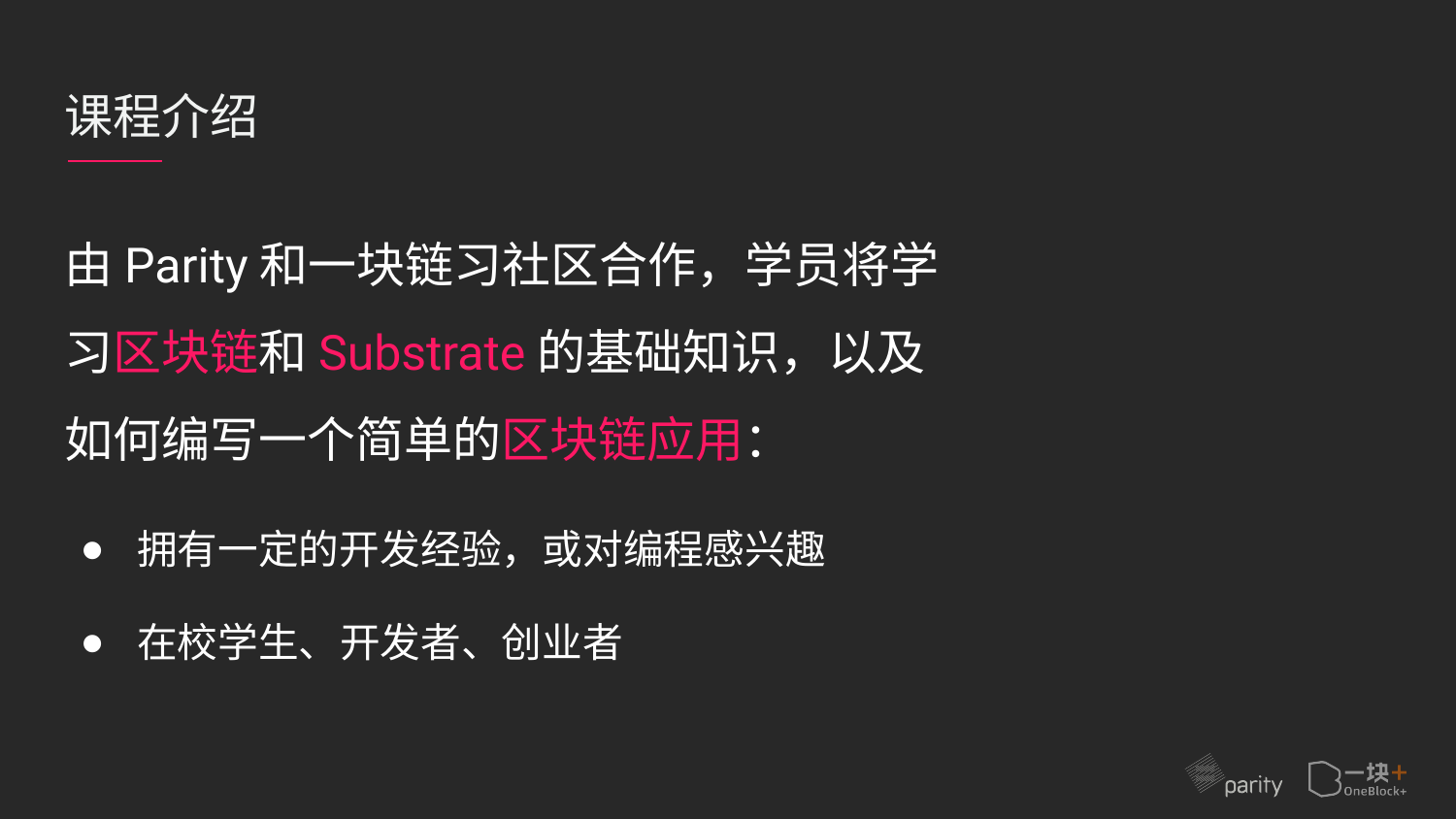

# 课程介绍
由Parity和一块链习社区合作，学员将学习区块链和Substrate的基础知识，以及如何编写一个简单的区块链应用：
拥有一定的开发经验，或对编程感兴趣
在校学生、开发者、创业者